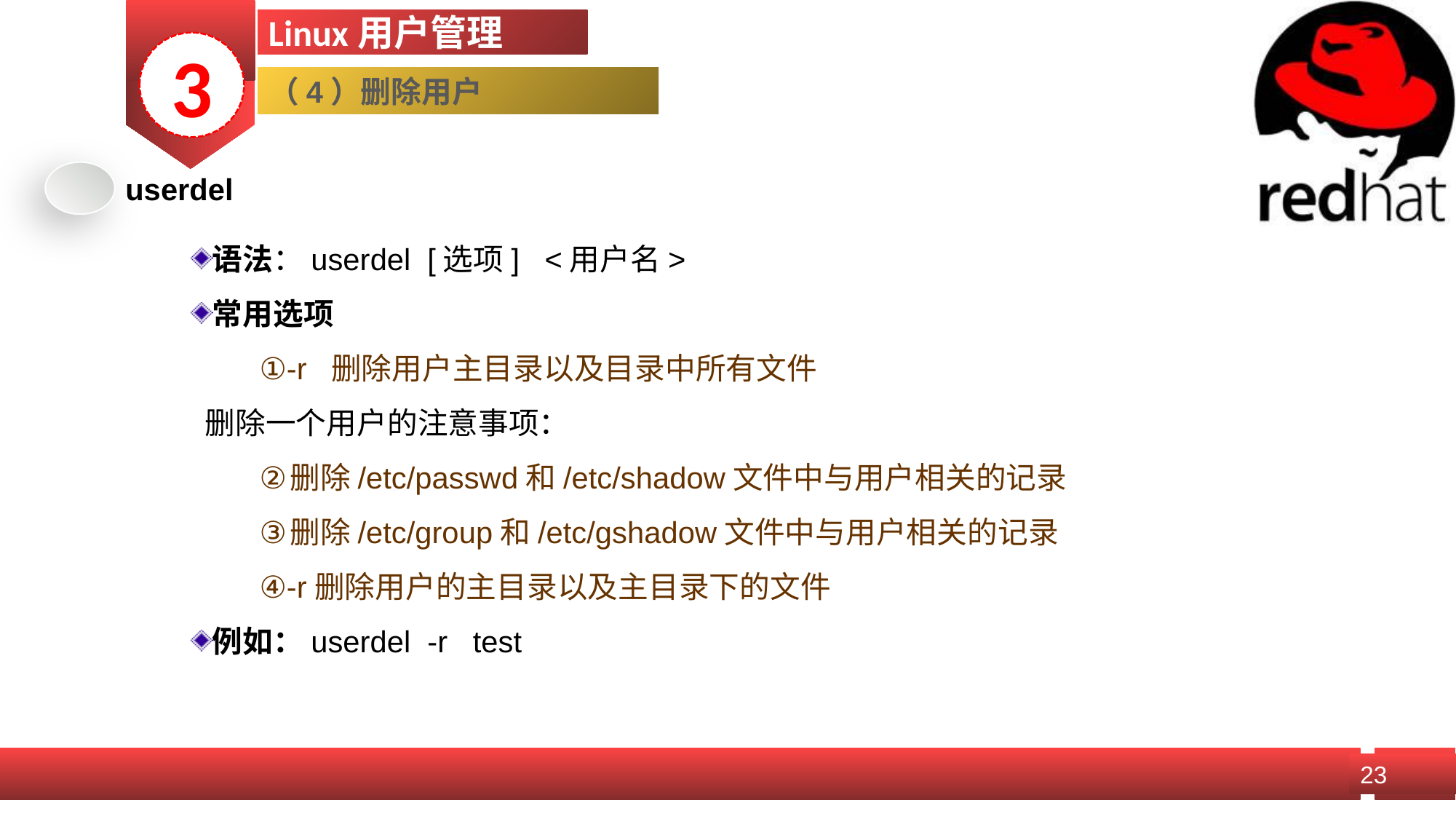

Linux用户管理
3
（4）删除用户

userdel
语法：userdel  [选项]   <用户名>
常用选项
-r  删除用户主目录以及目录中所有文件
删除一个用户的注意事项：
删除/etc/passwd和/etc/shadow文件中与用户相关的记录
删除/etc/group和/etc/gshadow文件中与用户相关的记录
-r删除用户的主目录以及主目录下的文件
例如：userdel  -r   test